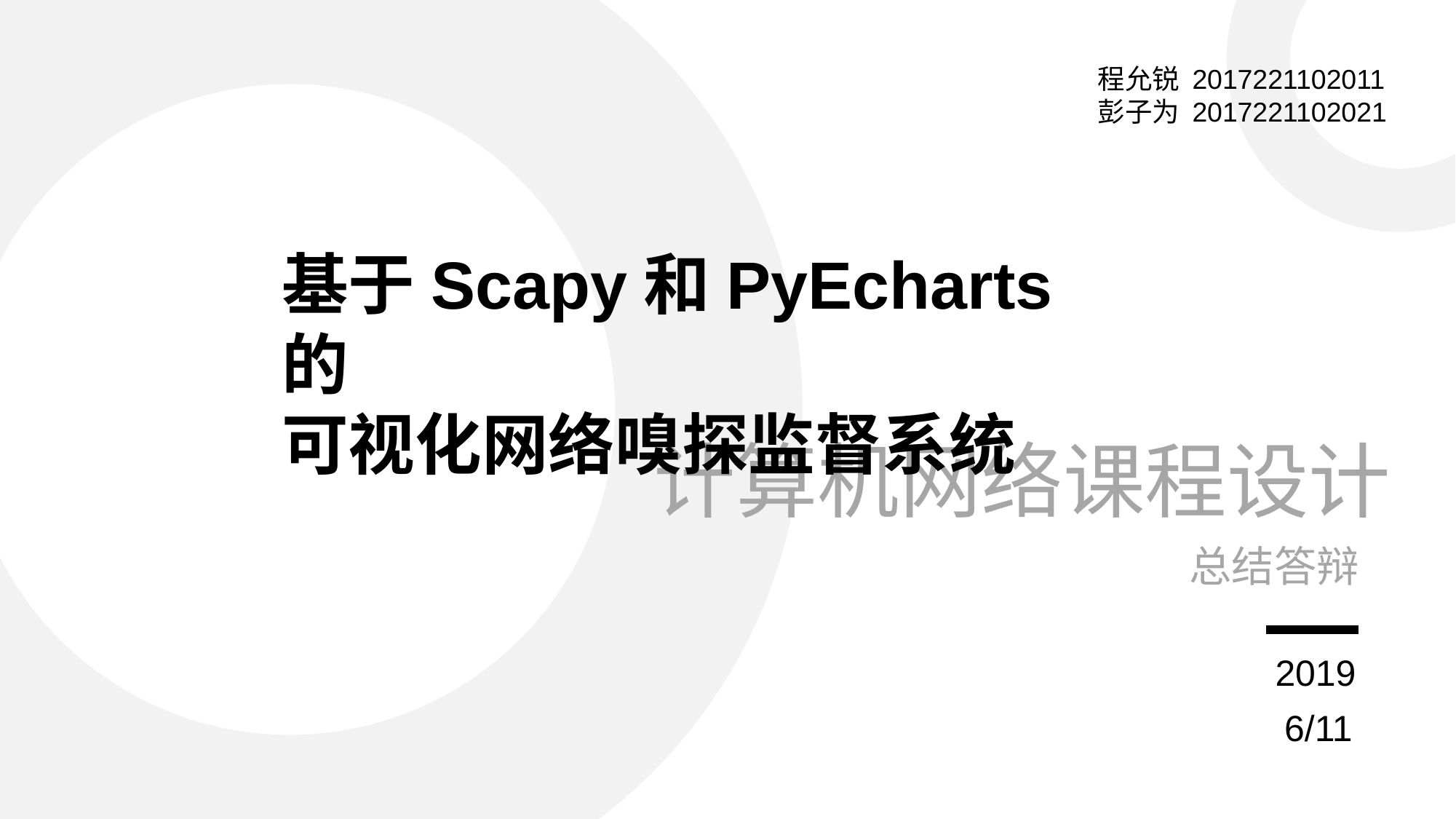

程允锐 2017221102011
彭子为 2017221102021
基于Scapy和PyEcharts的
可视化网络嗅探监督系统
计算机网络课程设计
总结答辩
2019
6/11